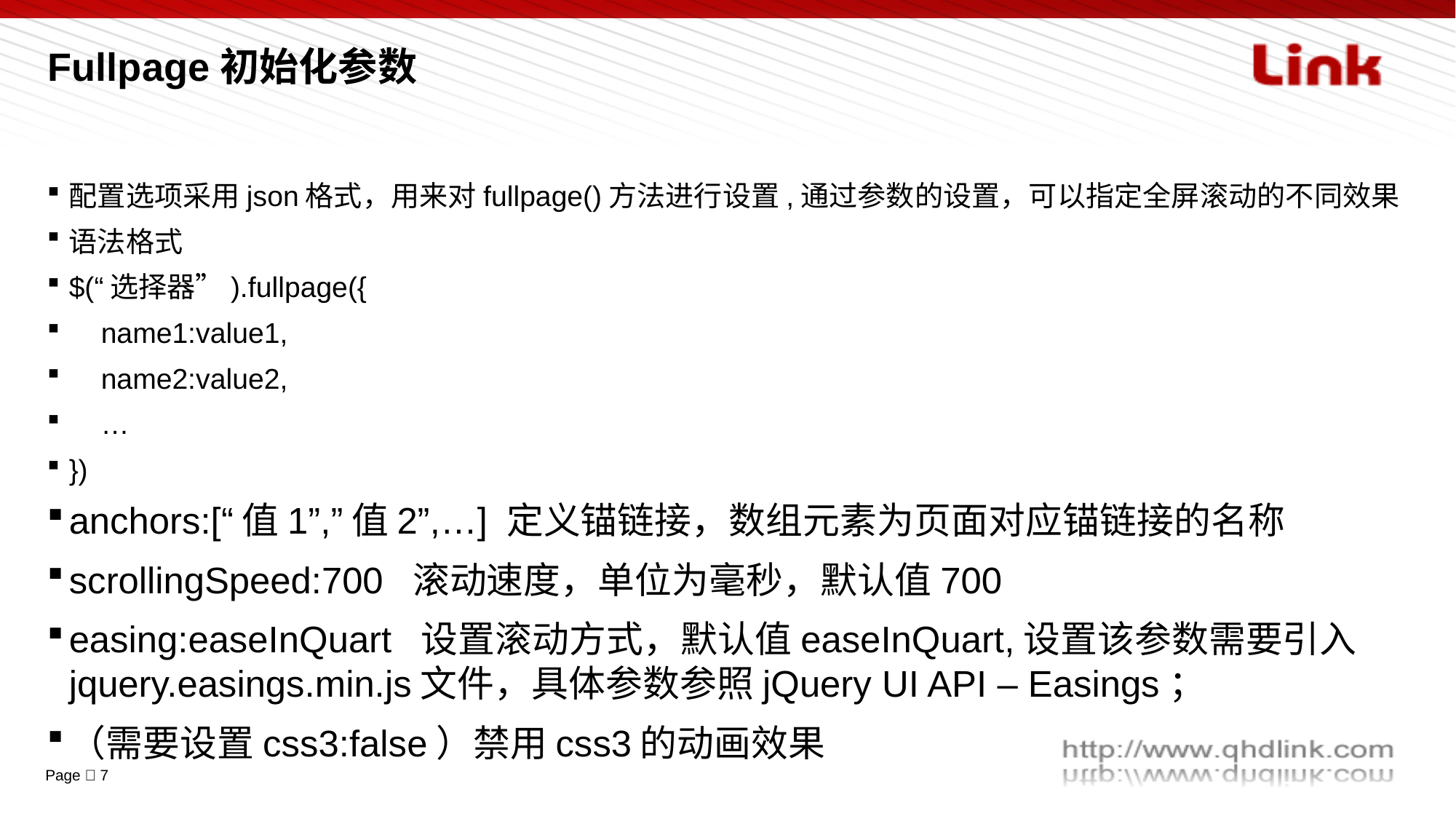

# Fullpage初始化参数
配置选项采用json格式，用来对fullpage()方法进行设置,通过参数的设置，可以指定全屏滚动的不同效果
语法格式
$(“选择器”).fullpage({
    name1:value1,
    name2:value2,
    …
})
anchors:[“值1”,”值2”,…] 定义锚链接，数组元素为页面对应锚链接的名称
scrollingSpeed:700  滚动速度，单位为毫秒，默认值700
easing:easeInQuart  设置滚动方式，默认值easeInQuart,设置该参数需要引入jquery.easings.min.js文件，具体参数参照jQuery UI API – Easings；
（需要设置css3:false）禁用css3的动画效果